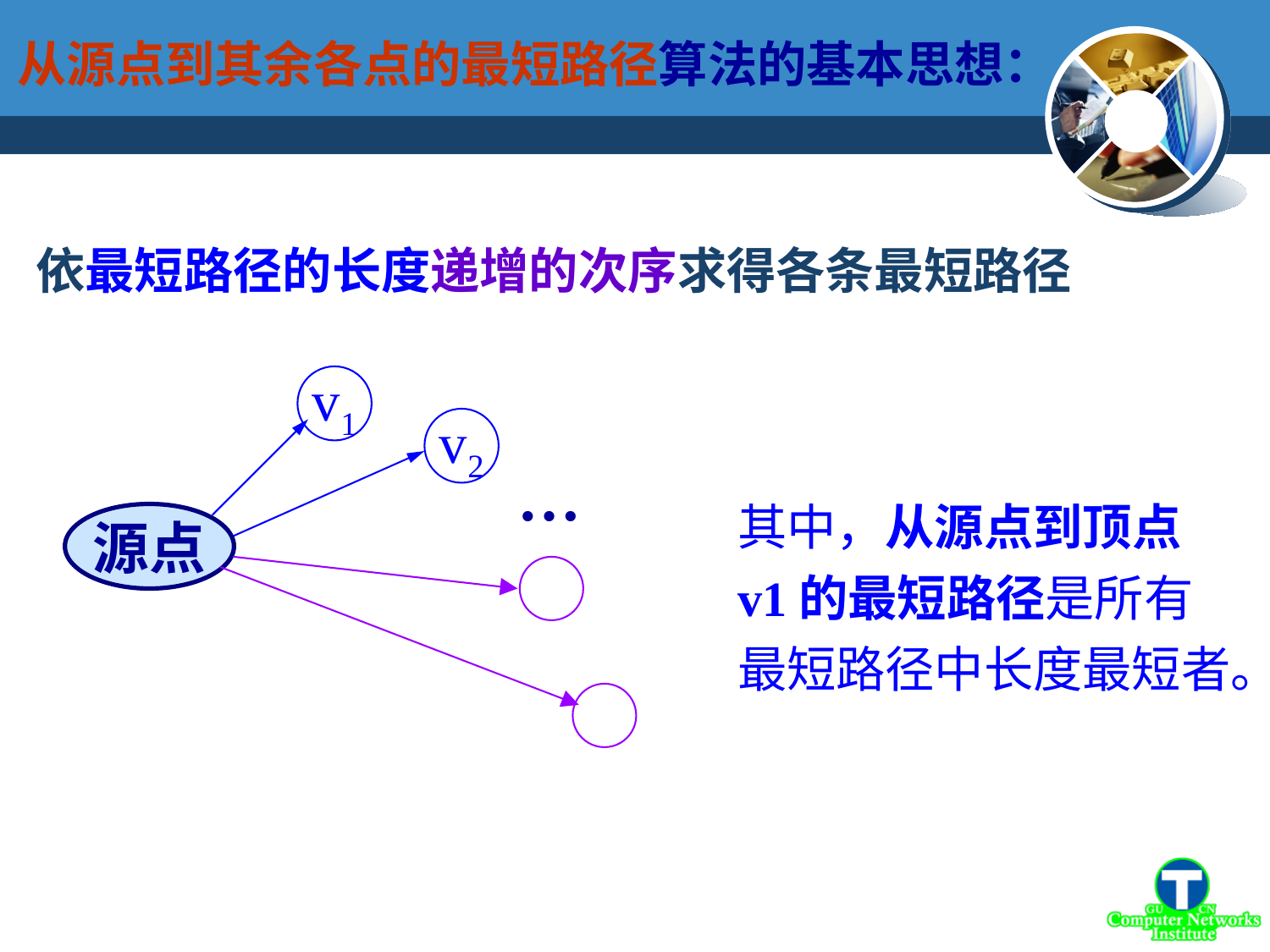

从源点到其余各点的最短路径算法的基本思想：
依最短路径的长度递增的次序求得各条最短路径
v1
v2

…
其中，从源点到顶点v1的最短路径是所有最短路径中长度最短者。
源点

190